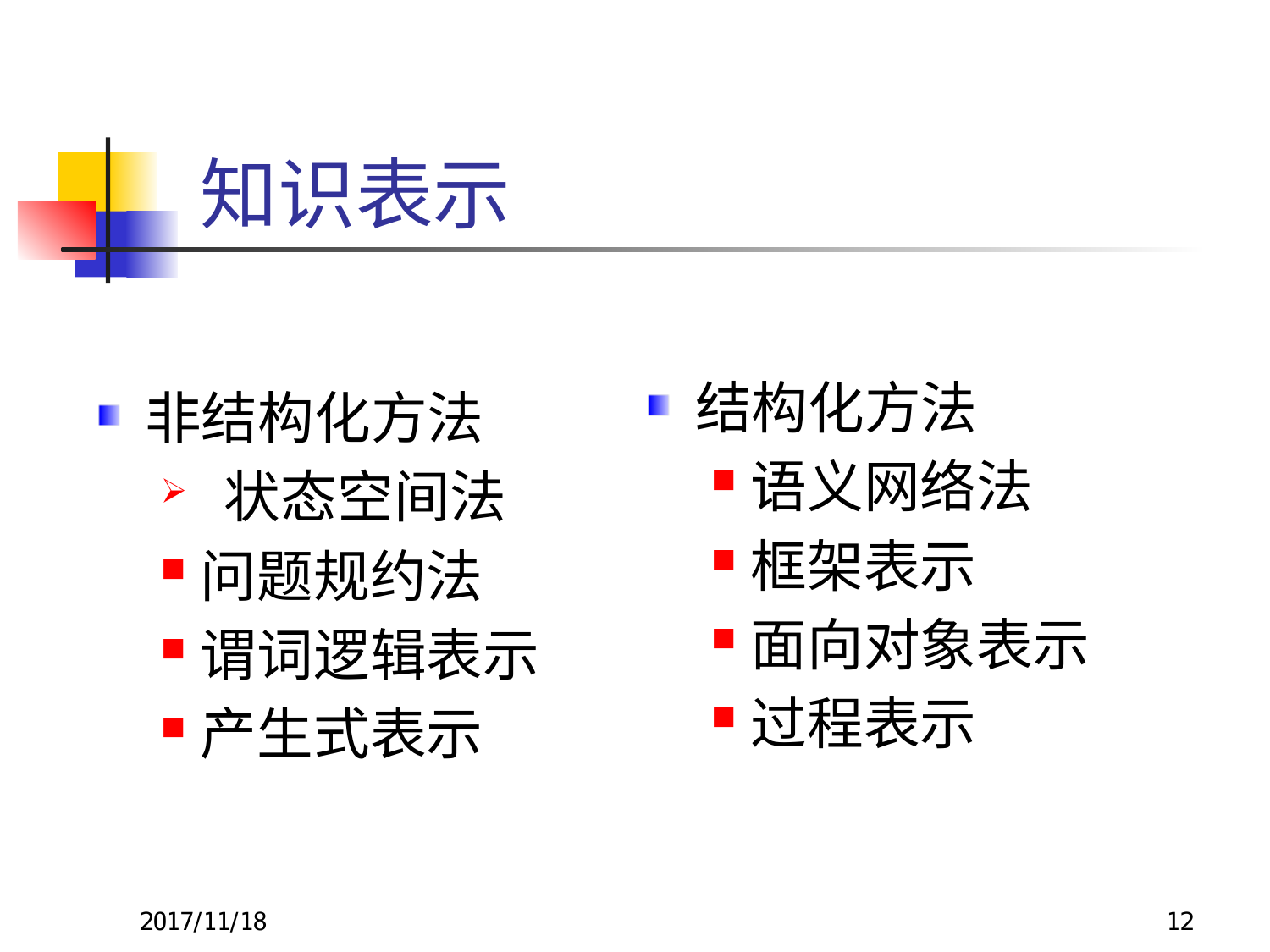

# 知识表示
结构化方法
语义网络法
框架表示
面向对象表示
过程表示
非结构化方法
状态空间法
问题规约法
谓词逻辑表示
产生式表示

2017/11/18
12